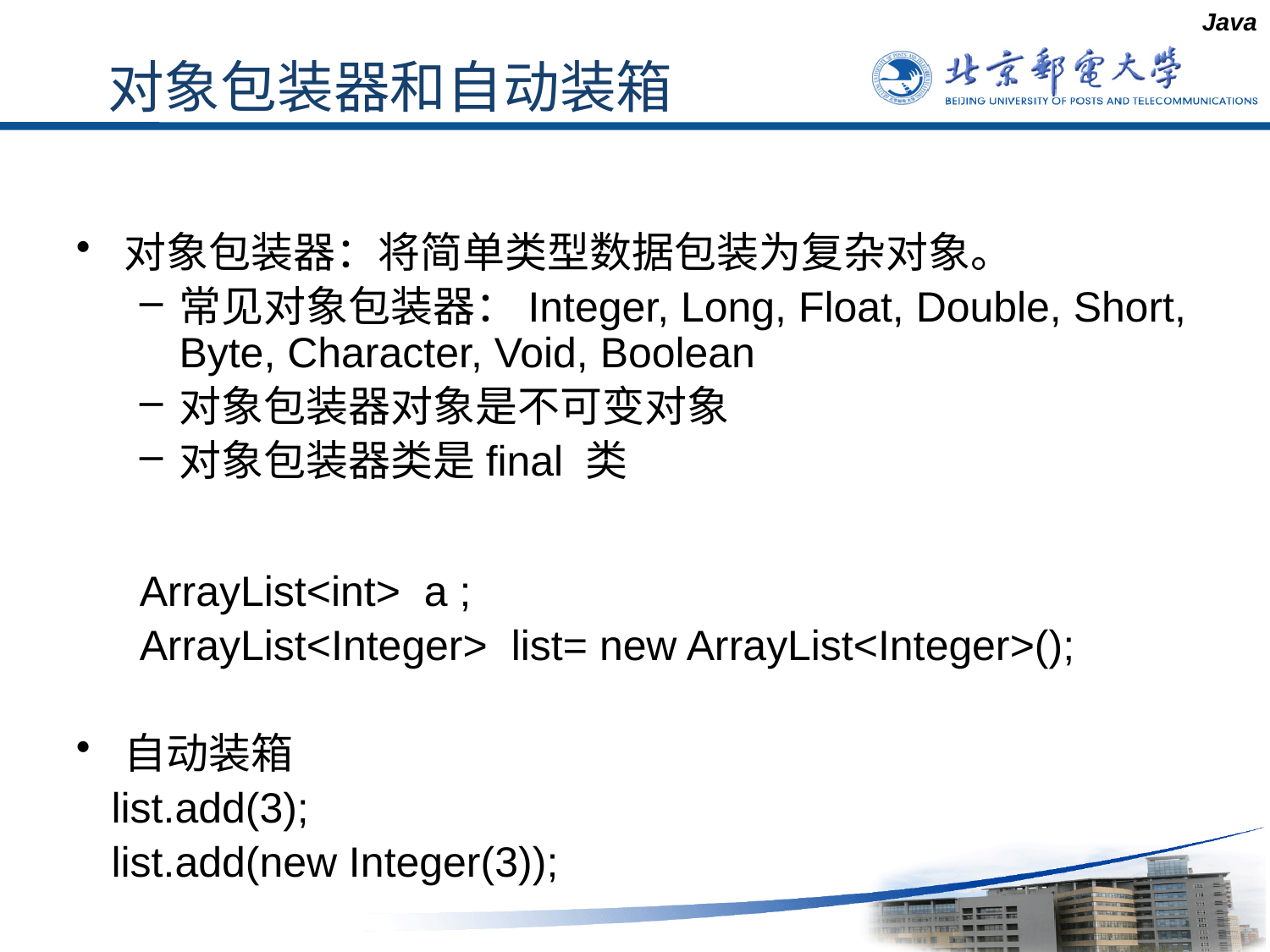

Java
# 对象包装器和自动装箱

对象包装器：将简单类型数据包装为复杂对象。
常见对象包装器：Integer, Long, Float, Double, Short, Byte, Character, Void, Boolean
对象包装器对象是不可变对象
对象包装器类是final 类

ArrayList<int>  a ;
ArrayList<Integer>  list= new ArrayList<Integer>();

自动装箱
   list.add(3);
   list.add(new Integer(3));